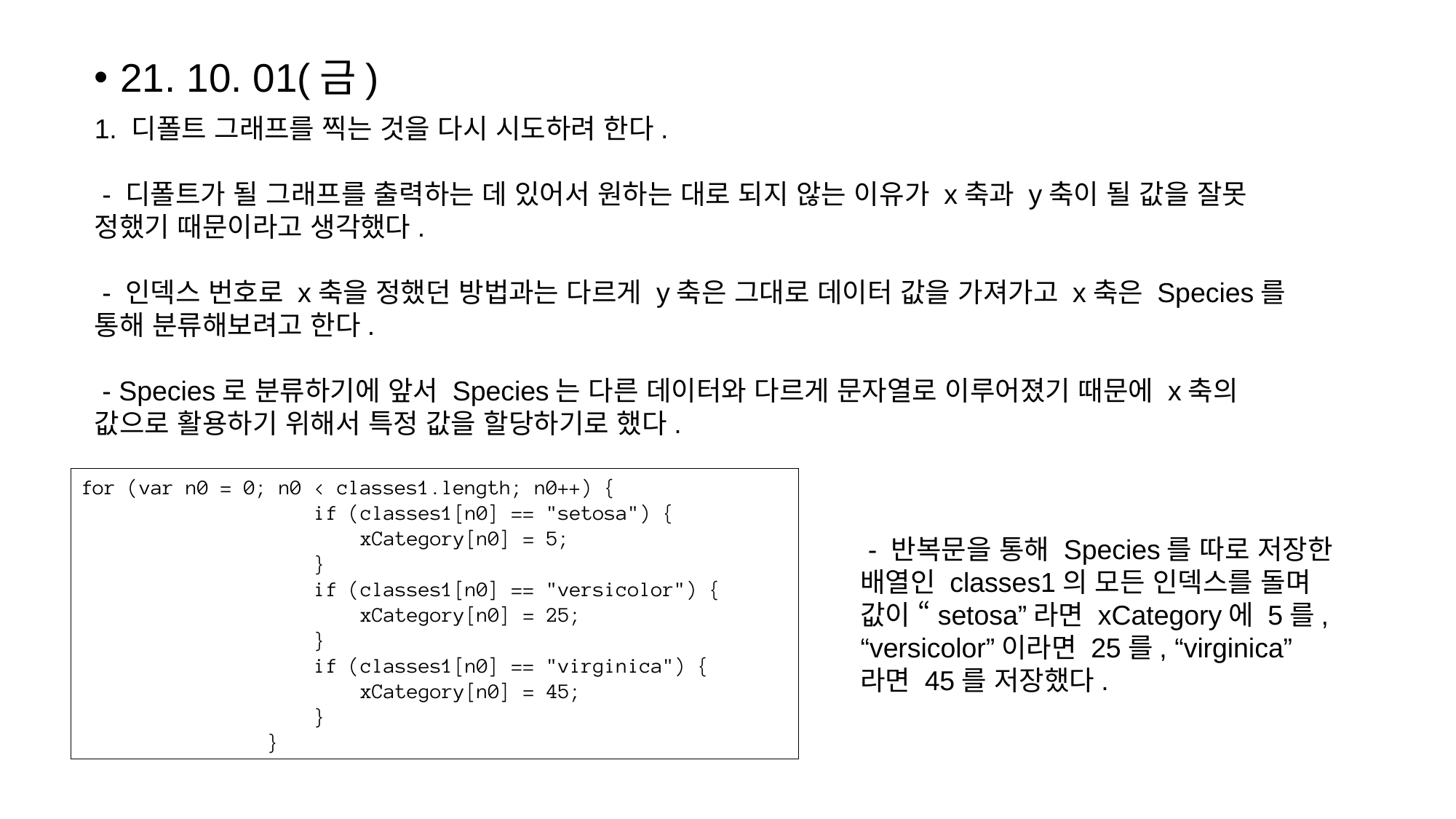

21. 10. 01(금)
1. 디폴트 그래프를 찍는 것을 다시 시도하려 한다.

 - 디폴트가 될 그래프를 출력하는 데 있어서 원하는 대로 되지 않는 이유가 x축과 y축이 될 값을 잘못 정했기 때문이라고 생각했다.

 - 인덱스 번호로 x축을 정했던 방법과는 다르게 y축은 그대로 데이터 값을 가져가고 x축은 Species를 통해 분류해보려고 한다.

 - Species로 분류하기에 앞서 Species는 다른 데이터와 다르게 문자열로 이루어졌기 때문에 x축의 값으로 활용하기 위해서 특정 값을 할당하기로 했다.
for (var n0 = 0; n0 < classes1.length; n0++) {
                    if (classes1[n0] == "setosa") {
                        xCategory[n0] = 5;
                    }
                    if (classes1[n0] == "versicolor") {
                        xCategory[n0] = 25;
                    }
                    if (classes1[n0] == "virginica") {
                        xCategory[n0] = 45;
                    }
                }
 - 반복문을 통해 Species를 따로 저장한 배열인 classes1의 모든 인덱스를 돌며 값이 “setosa”라면 xCategory에 5를, “versicolor”이라면 25를, “virginica”라면 45를 저장했다.